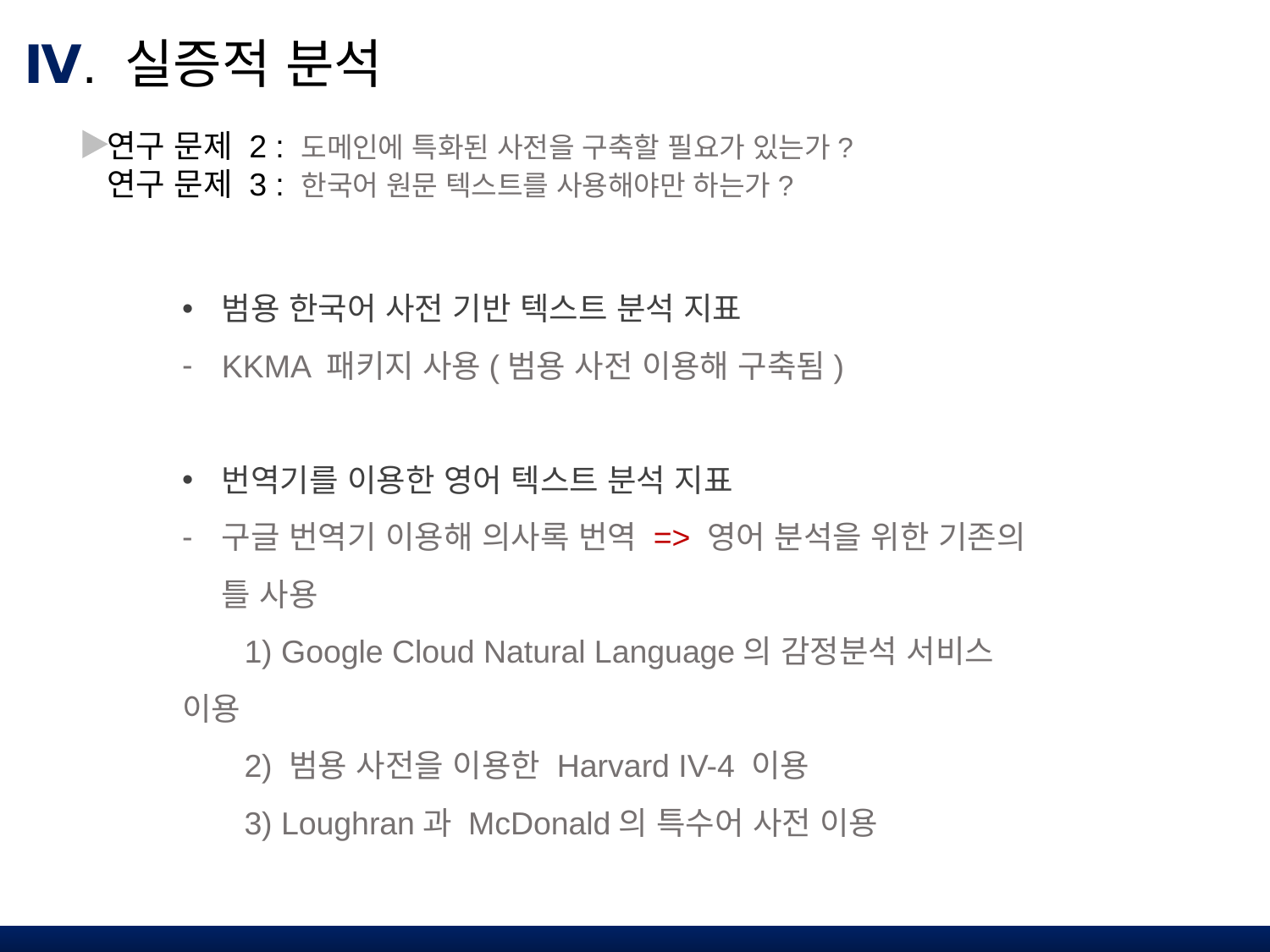

Ⅳ. 실증적 분석
연구 문제 2 : 도메인에 특화된 사전을 구축할 필요가 있는가?
연구 문제 3 : 한국어 원문 텍스트를 사용해야만 하는가?

범용 한국어 사전 기반 텍스트 분석 지표
KKMA 패키지 사용(범용 사전 이용해 구축됨)

번역기를 이용한 영어 텍스트 분석 지표
구글 번역기 이용해 의사록 번역 => 영어 분석을 위한 기존의 틀 사용
       1) Google Cloud Natural Language의 감정분석 서비스 이용
       2) 범용 사전을 이용한 Harvard IV-4 이용
       3) Loughran과 McDonald의 특수어 사전 이용